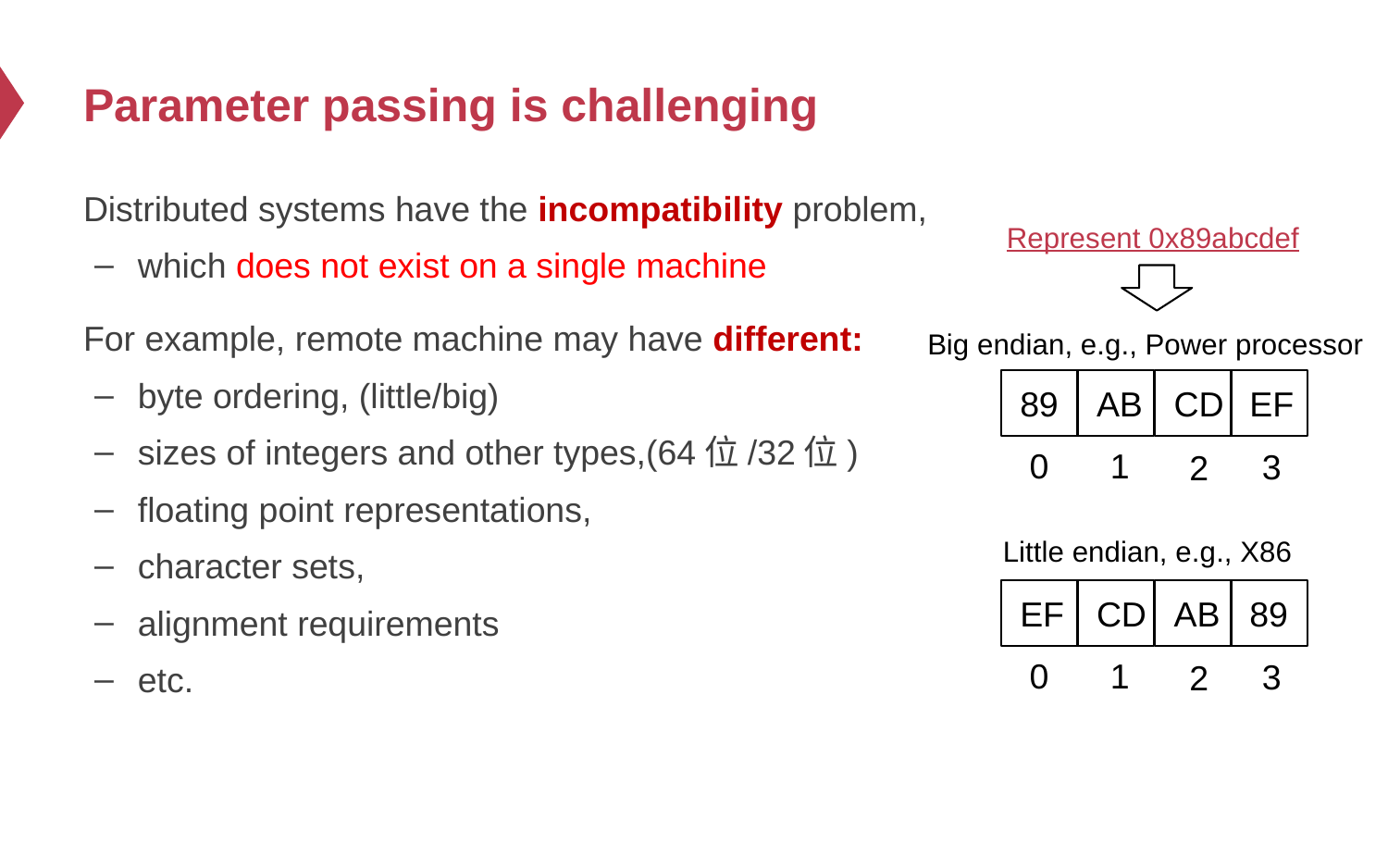

# Parameter passing is challenging
Distributed systems have the incompatibility problem,
which does not exist on a single machine
For example, remote machine may have different:
byte ordering, (little/big)
sizes of integers and other types,(64位/32位)
floating point representations,
character sets,
alignment requirements
etc.

Represent 0x89abcdef

Big endian, e.g., Power processor

89

AB

CD

EF
0
1
3
2
Little endian, e.g., X86

EF

CD

AB

89
0
1
3
2
24